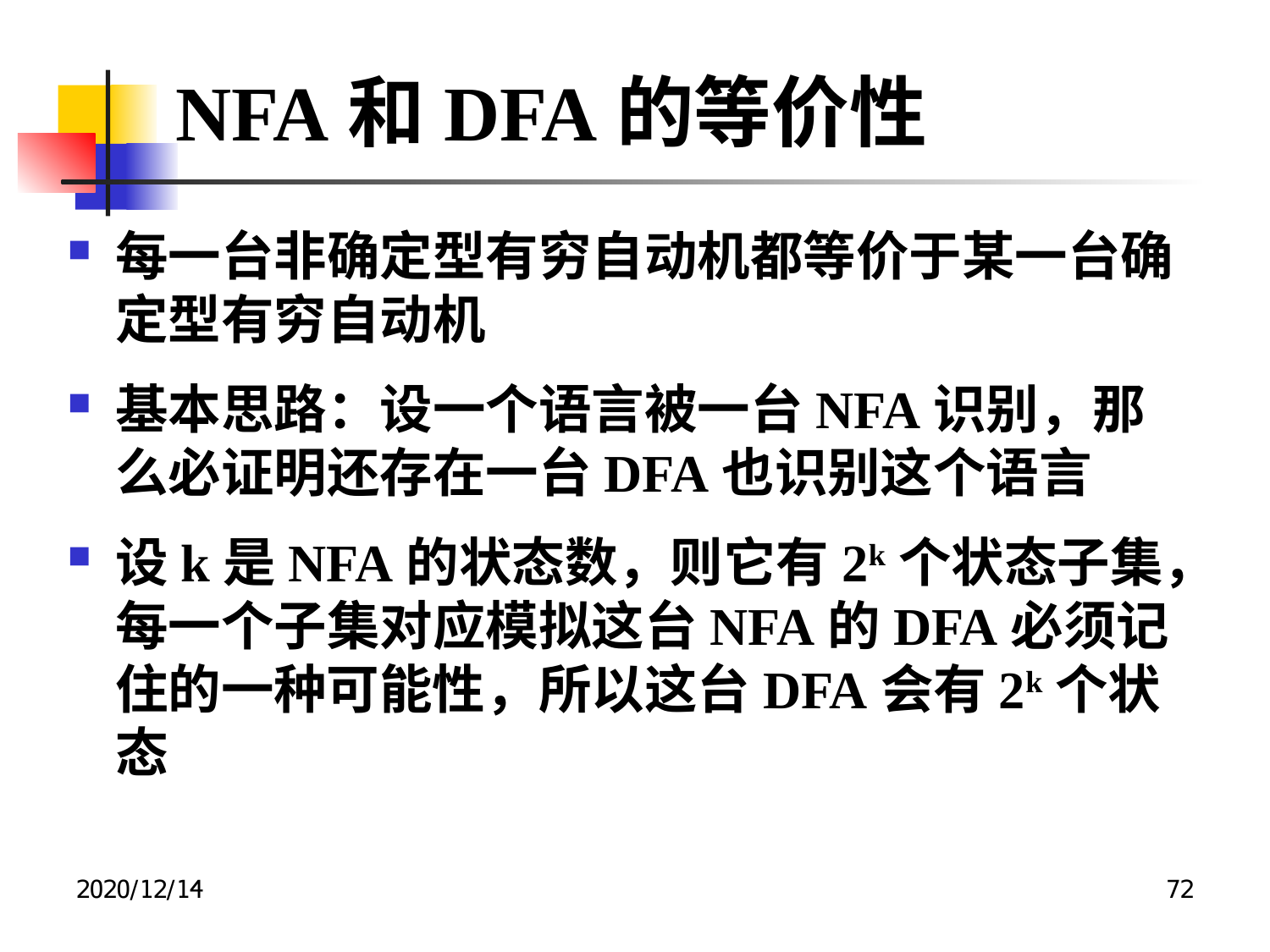

NFA和DFA的等价性
每一台非确定型有穷自动机都等价于某一台确定型有穷自动机
基本思路：设一个语言被一台NFA识别，那么必证明还存在一台DFA也识别这个语言
设k是NFA的状态数，则它有2k个状态子集，每一个子集对应模拟这台NFA的DFA必须记住的一种可能性，所以这台DFA会有2k个状态

2020/12/14
72